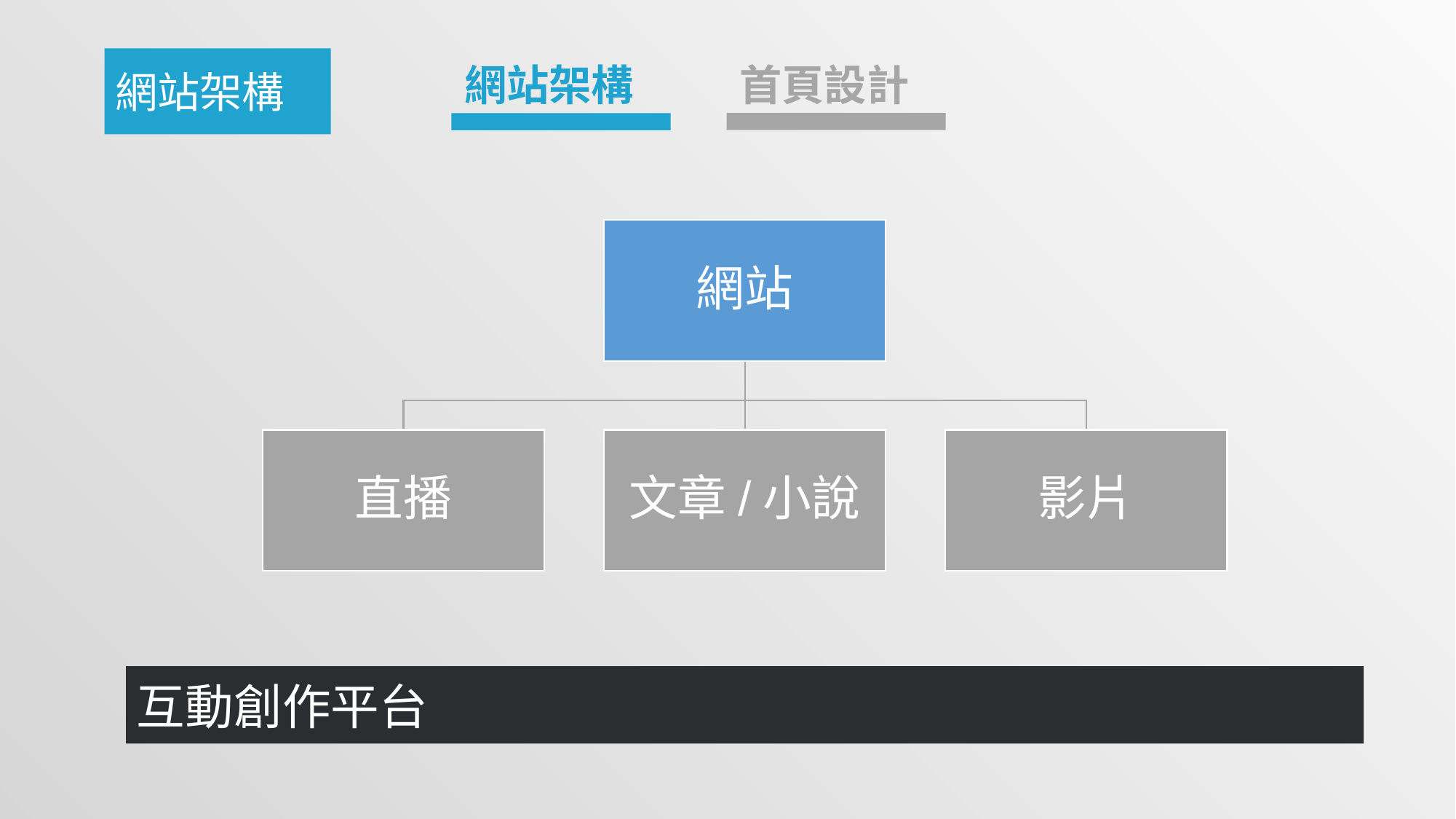

網站架構
首頁設計

網站架構

網站
直播
文章/小說
影片
互動創作平台